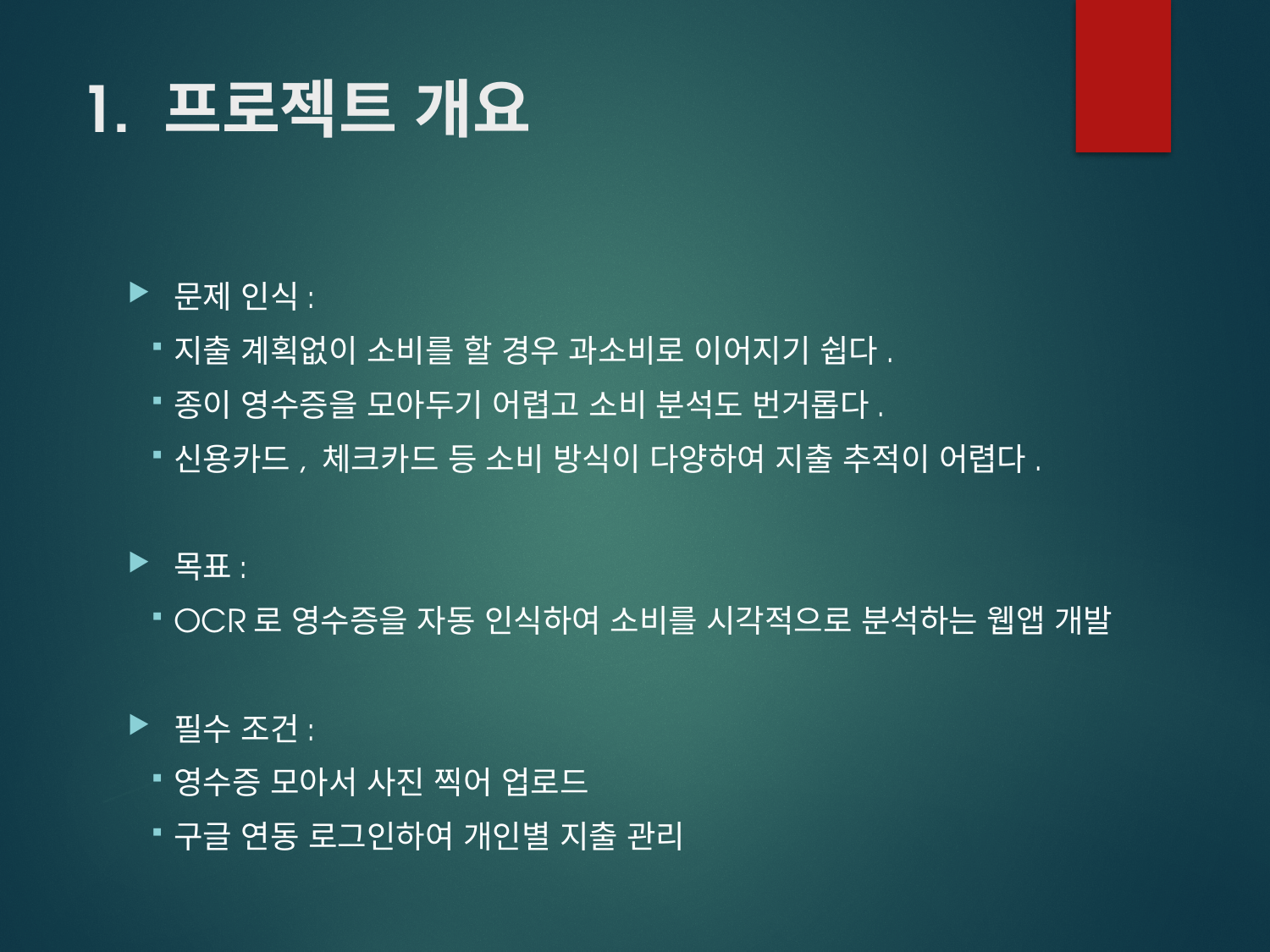

# 1. 프로젝트 개요
문제 인식:
지출 계획없이 소비를 할 경우 과소비로 이어지기 쉽다.
종이 영수증을 모아두기 어렵고 소비 분석도 번거롭다.
신용카드, 체크카드 등 소비 방식이 다양하여 지출 추적이 어렵다.

목표:
OCR로 영수증을 자동 인식하여 소비를 시각적으로 분석하는 웹앱 개발

필수 조건:
영수증 모아서 사진 찍어 업로드
구글 연동 로그인하여 개인별 지출 관리